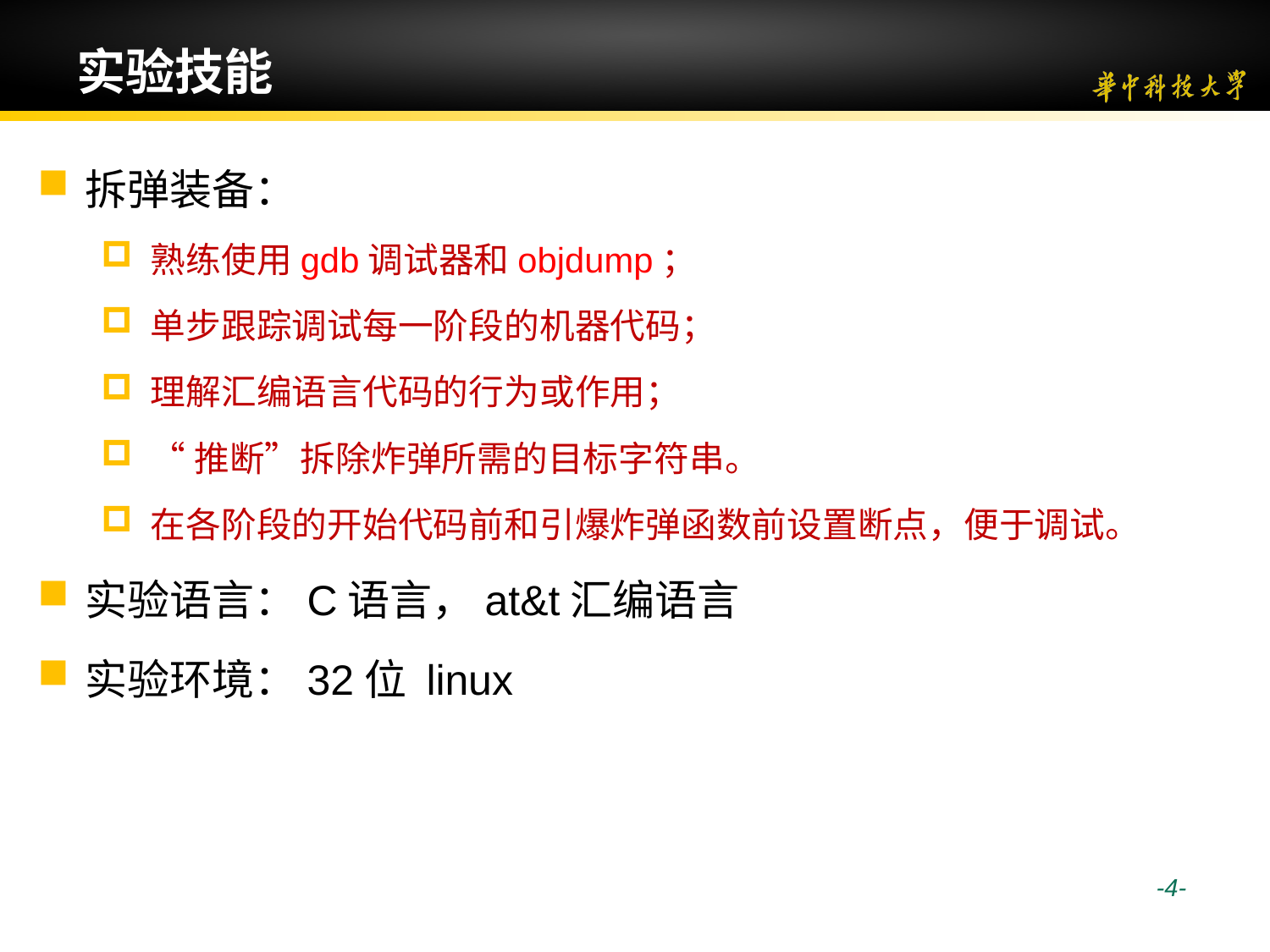

# 实验技能
拆弹装备：
熟练使用gdb调试器和objdump；
单步跟踪调试每一阶段的机器代码；
理解汇编语言代码的行为或作用；
“推断”拆除炸弹所需的目标字符串。
在各阶段的开始代码前和引爆炸弹函数前设置断点，便于调试。
实验语言：C语言，at&t汇编语言
实验环境：32位 linux

 -4-